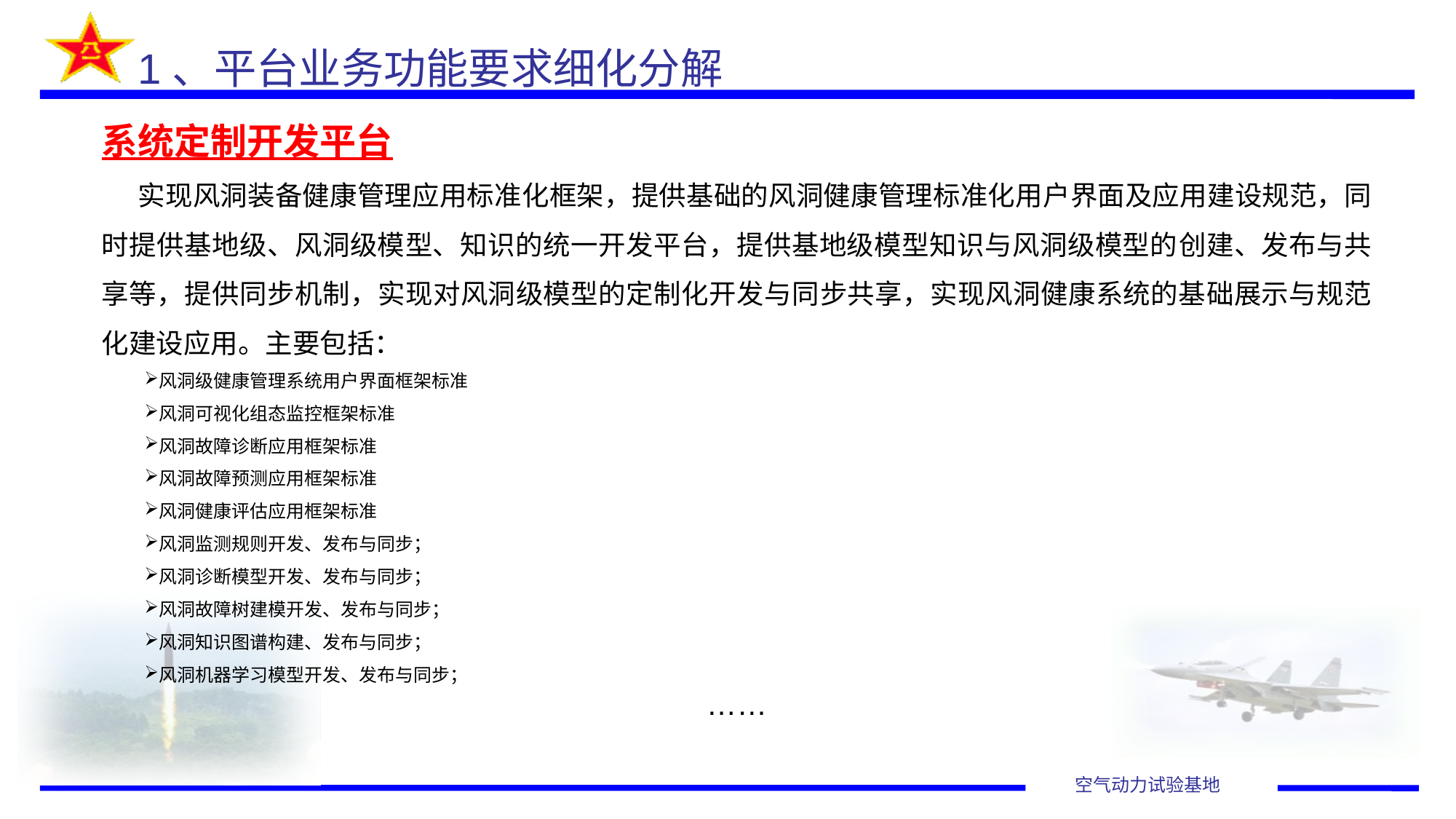

# 1、平台业务功能要求细化分解
系统定制开发平台
实现风洞装备健康管理应用标准化框架，提供基础的风洞健康管理标准化用户界面及应用建设规范，同时提供基地级、风洞级模型、知识的统一开发平台，提供基地级模型知识与风洞级模型的创建、发布与共享等，提供同步机制，实现对风洞级模型的定制化开发与同步共享，实现风洞健康系统的基础展示与规范化建设应用。主要包括：
风洞级健康管理系统用户界面框架标准
风洞可视化组态监控框架标准
风洞故障诊断应用框架标准
风洞故障预测应用框架标准
风洞健康评估应用框架标准
风洞监测规则开发、发布与同步；
风洞诊断模型开发、发布与同步；
风洞故障树建模开发、发布与同步；
风洞知识图谱构建、发布与同步；
风洞机器学习模型开发、发布与同步；
……